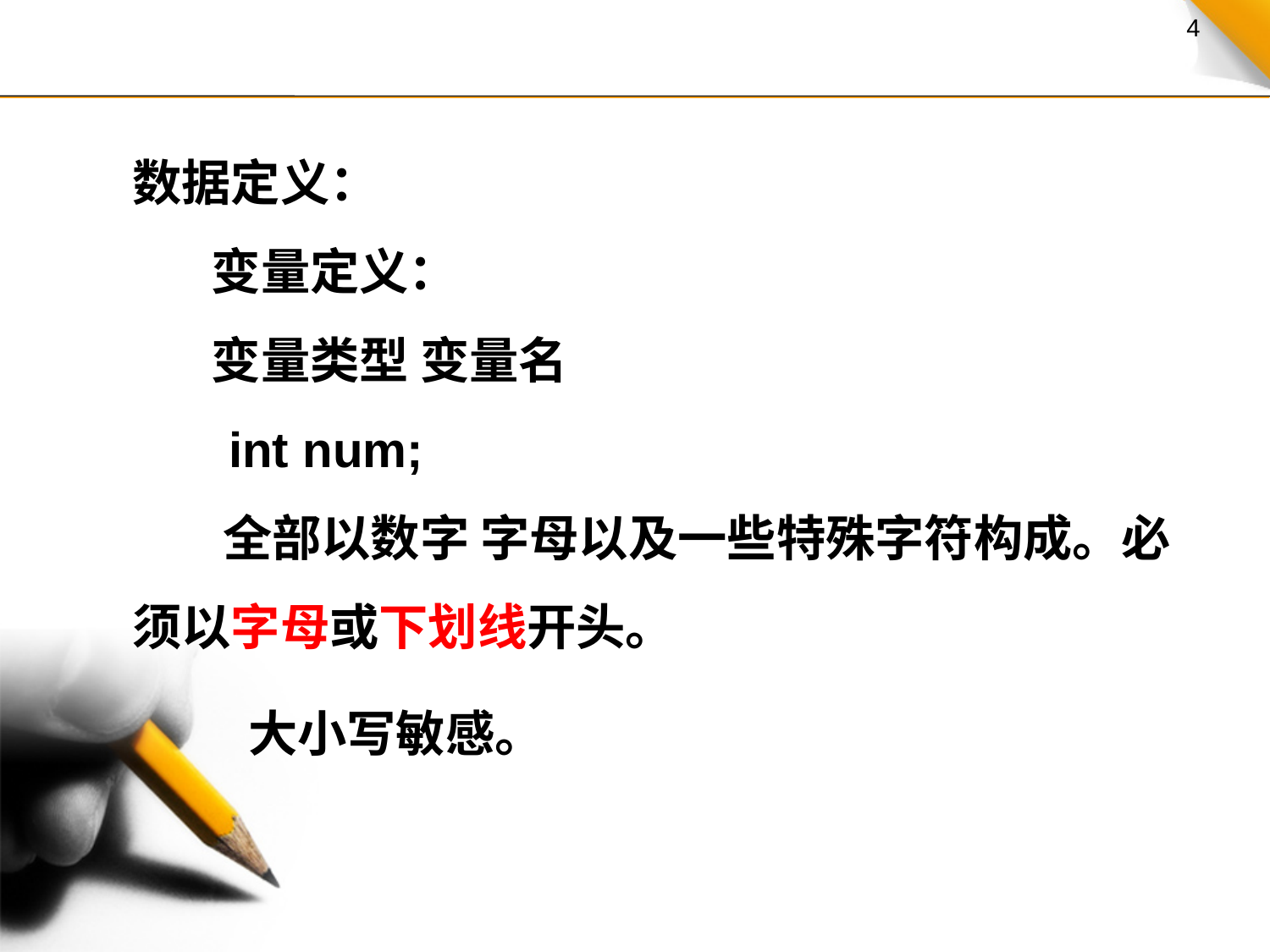

数据定义：
      变量定义：
      变量类型 变量名
       int num;
       全部以数字 字母以及一些特殊字符构成。必须以字母或下划线开头。
大小写敏感。